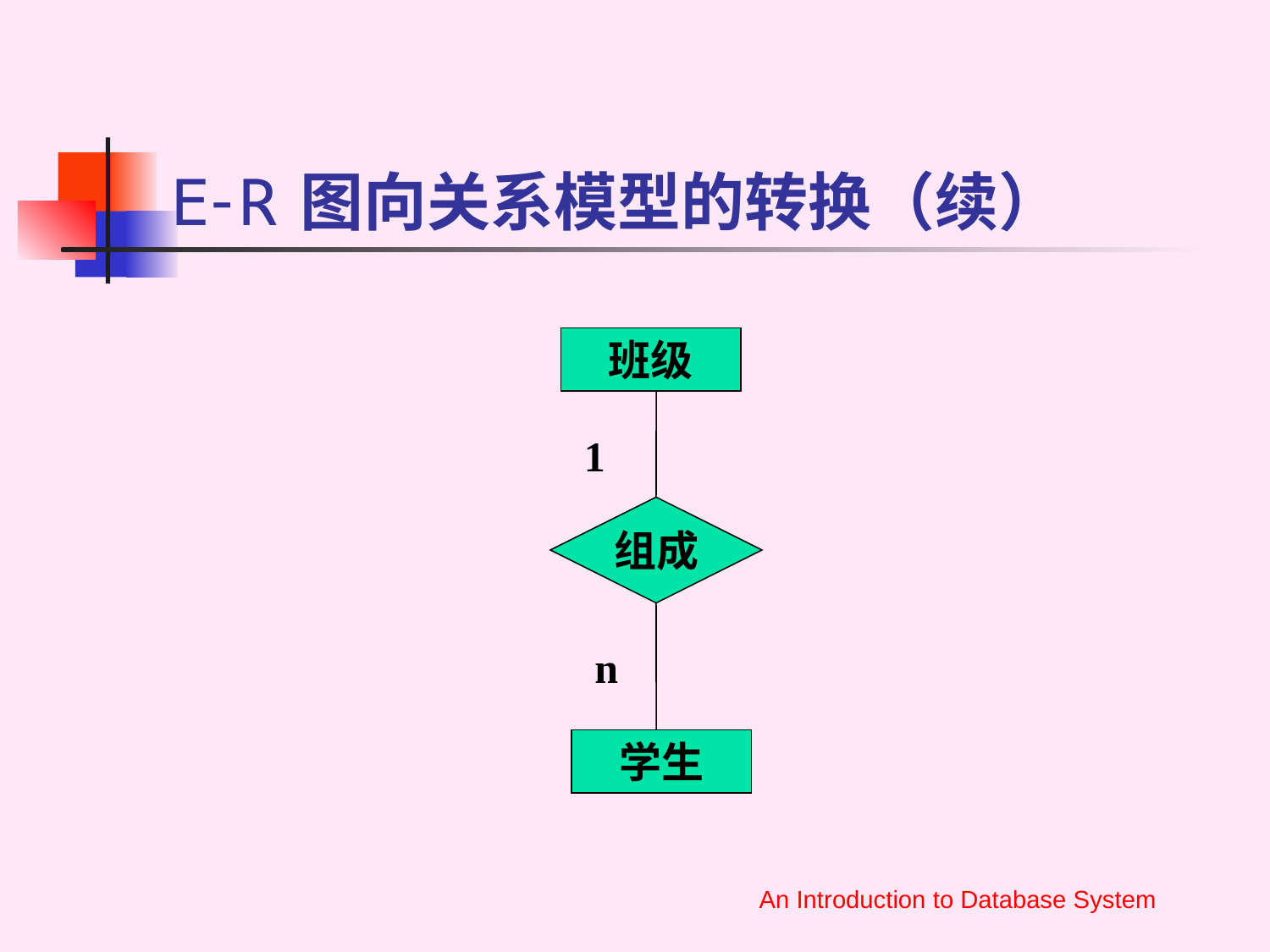

# E-R图向关系模型的转换（续）
班级

1
组成

n
学生
An Introduction to Database System